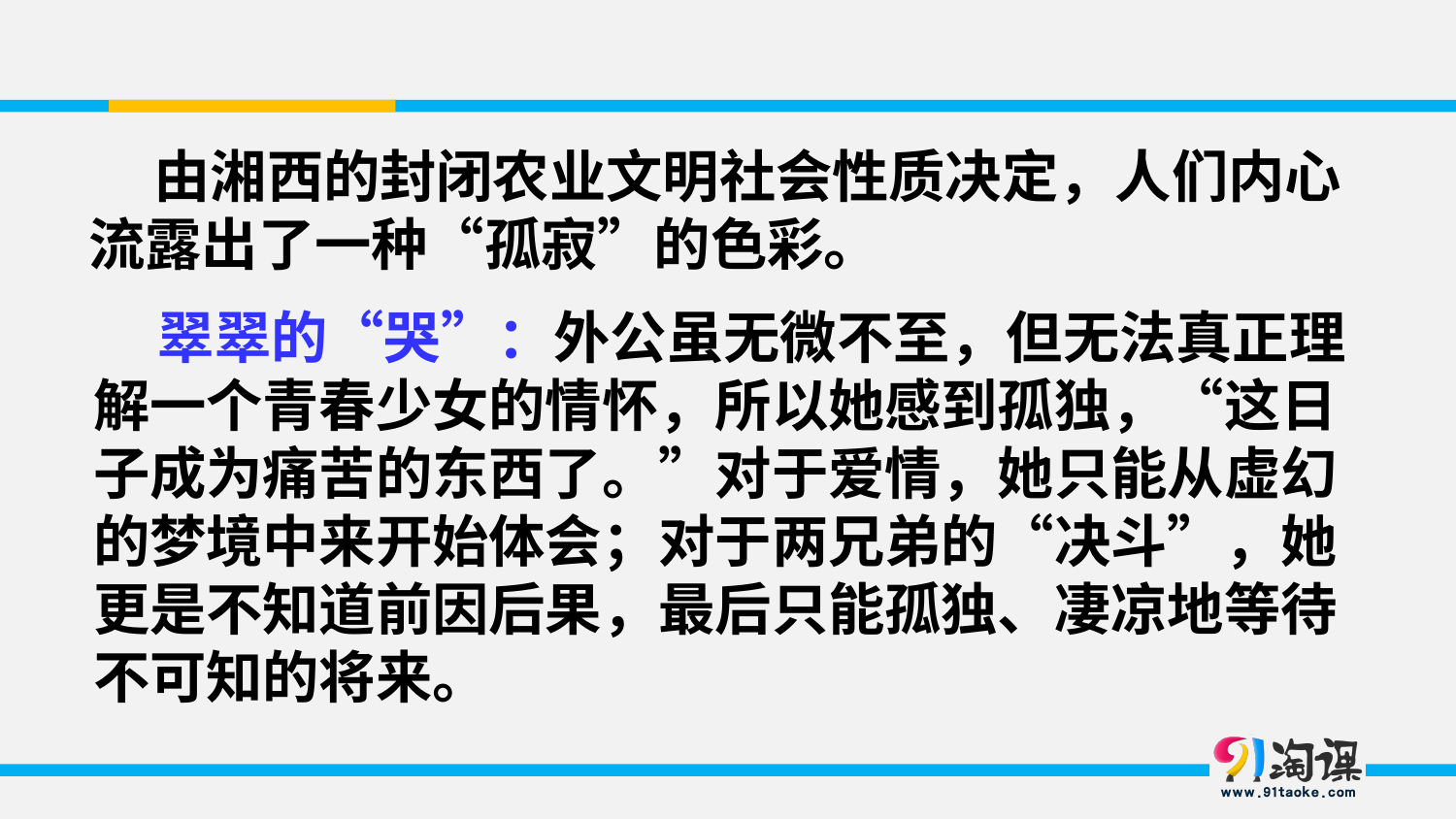

由湘西的封闭农业文明社会性质决定，人们内心流露出了一种“孤寂”的色彩。
    翠翠的“哭”：外公虽无微不至，但无法真正理解一个青春少女的情怀，所以她感到孤独，“这日子成为痛苦的东西了。”对于爱情，她只能从虚幻的梦境中来开始体会；对于两兄弟的“决斗”，她更是不知道前因后果，最后只能孤独、凄凉地等待不可知的将来。